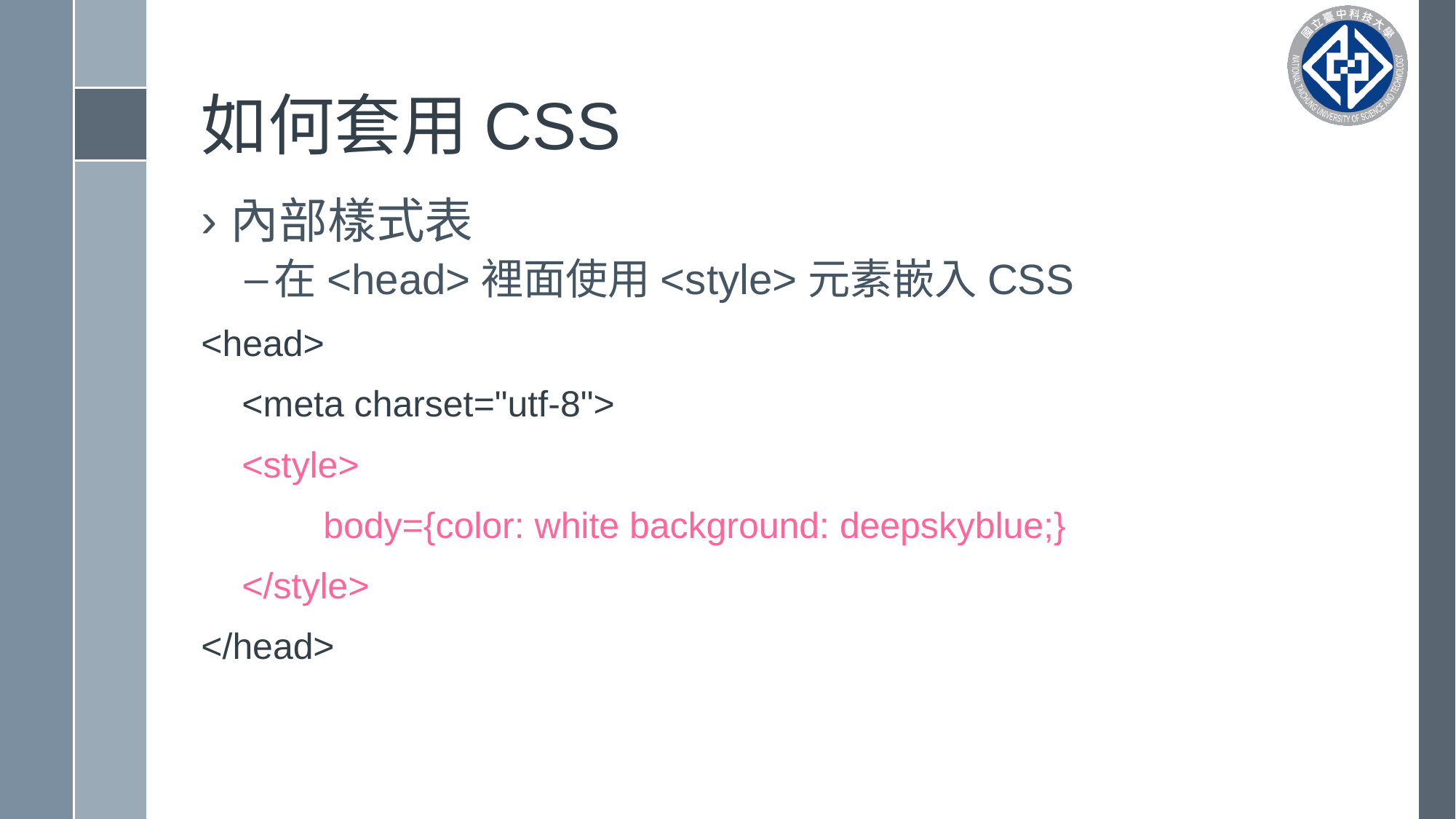

# 如何套用CSS
內部樣式表
在<head>裡面使用<style>元素嵌入CSS
<head>
    <meta charset="utf-8">
    <style>
            body={color: white background: deepskyblue;}
    </style>
</head>